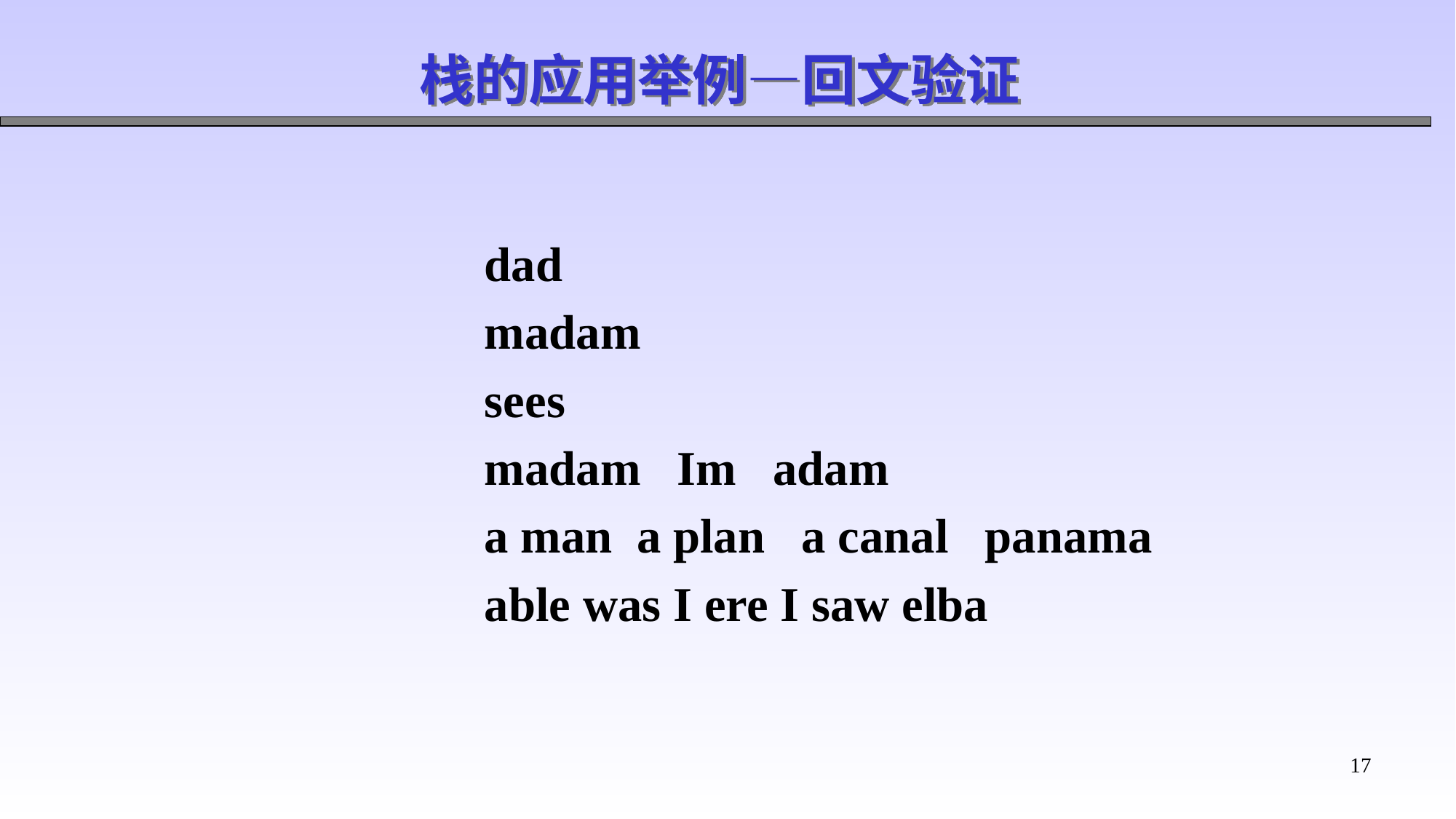

栈的应用举例—回文验证
     dad
     madam
     sees
     madam   Im   adam
     a man  a plan   a canal   panama
     able was I ere I saw elba
17